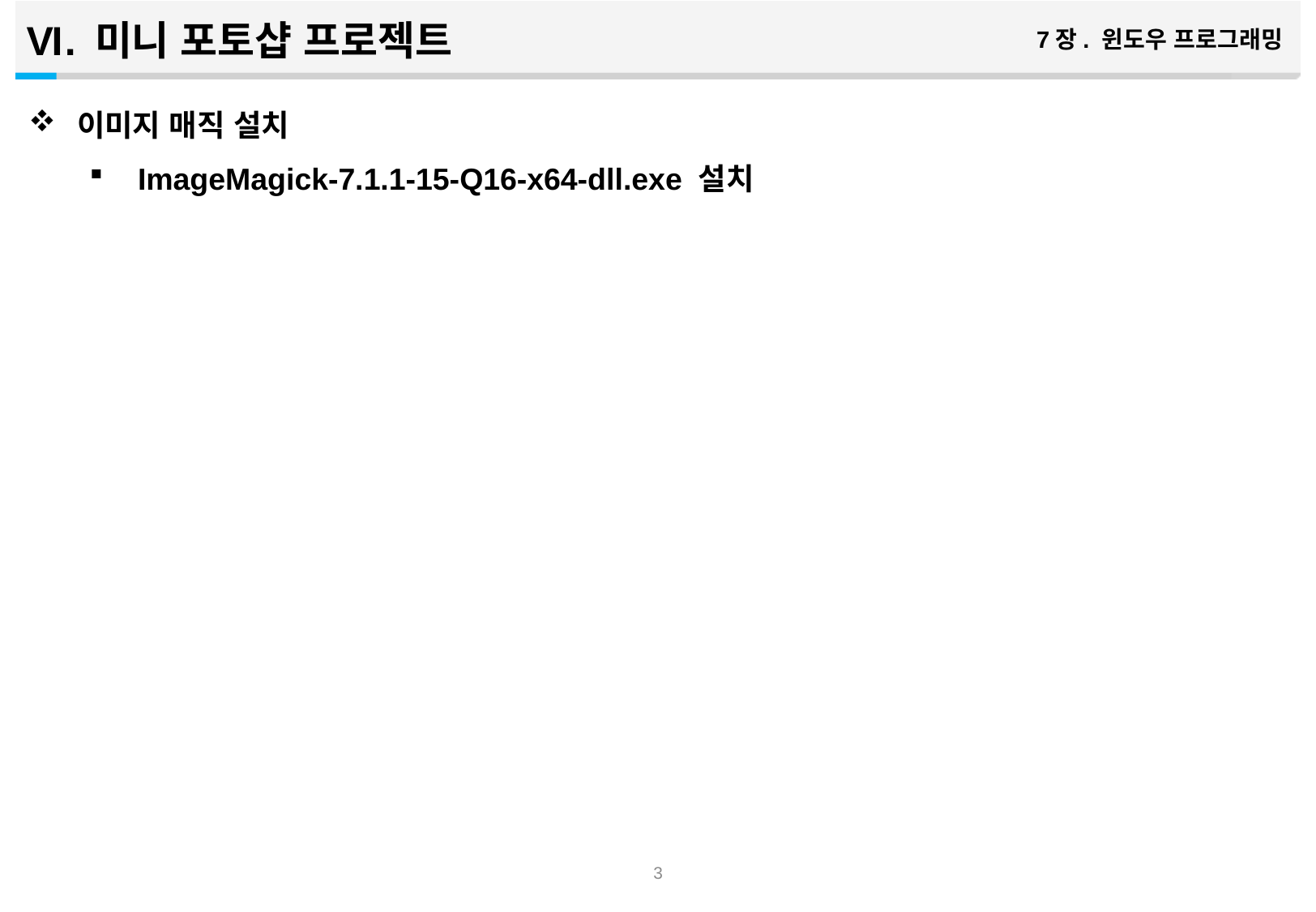

미니 포토샵 프로젝트
7장. 윈도우 프로그래밍
이미지 매직 설치
ImageMagick-7.1.1-15-Q16-x64-dll.exe 설치

3